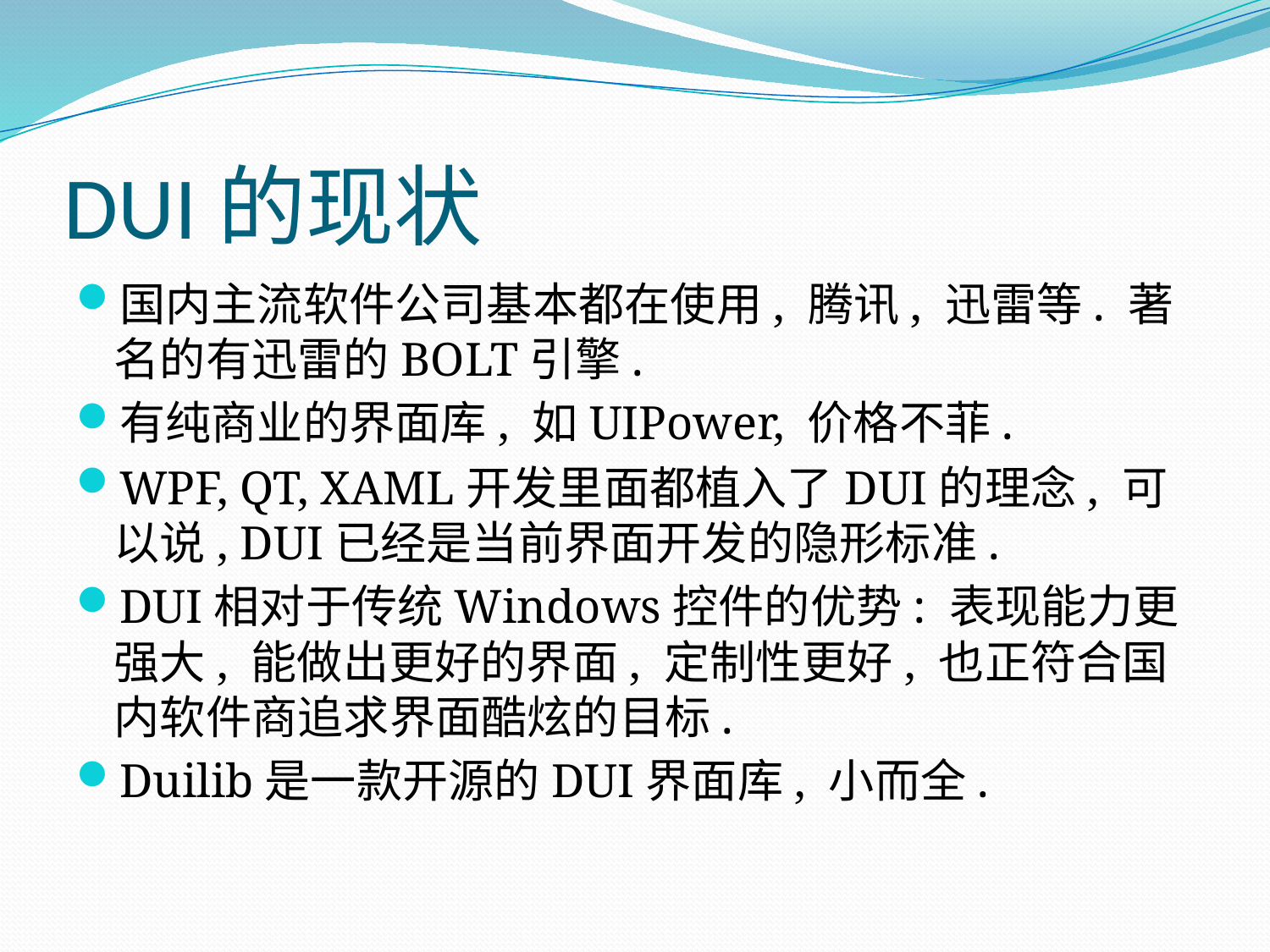

# DUI的现状
国内主流软件公司基本都在使用, 腾讯, 迅雷等. 著名的有迅雷的BOLT引擎.
有纯商业的界面库, 如UIPower, 价格不菲.
WPF, QT, XAML开发里面都植入了DUI的理念, 可以说, DUI已经是当前界面开发的隐形标准.
DUI相对于传统Windows控件的优势: 表现能力更强大, 能做出更好的界面, 定制性更好, 也正符合国内软件商追求界面酷炫的目标.
Duilib是一款开源的DUI界面库, 小而全.